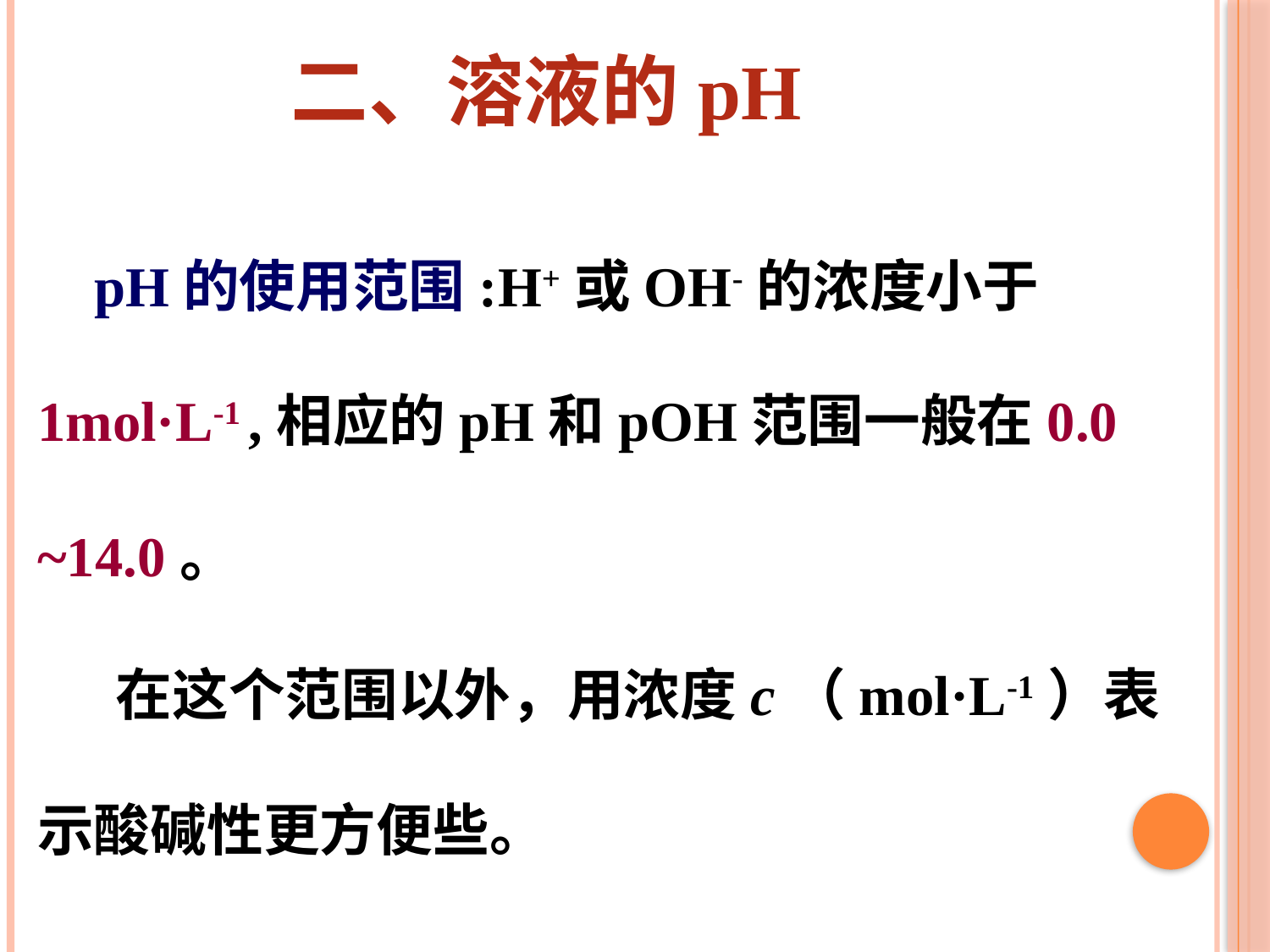

二、溶液的pH
    pH的使用范围:H+或OH-的浓度小于1mol·L-1 ,相应的pH和pOH范围一般在0.0 ~14.0。
     在这个范围以外，用浓度c（mol·L-1）表示酸碱性更方便些。
23